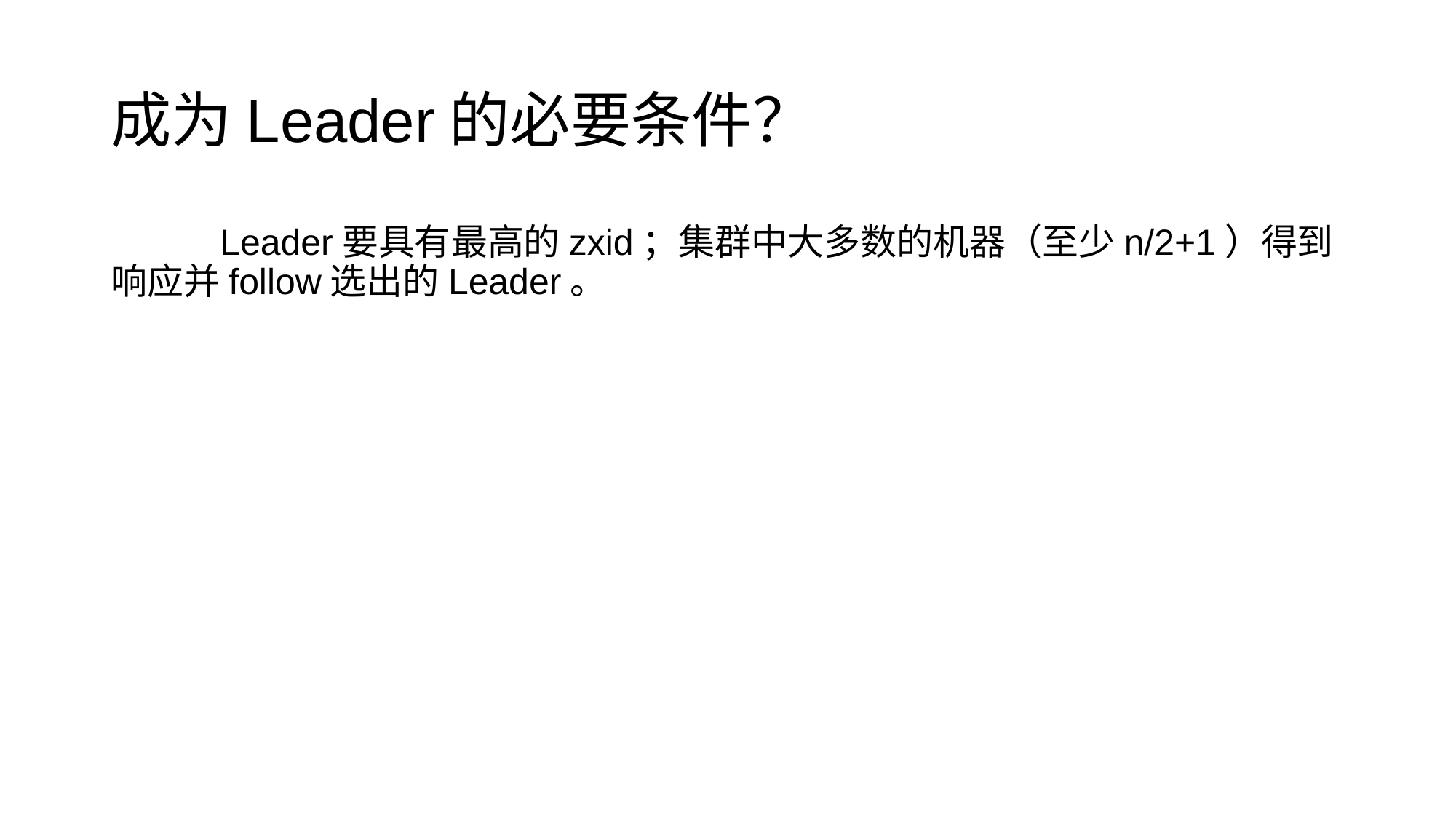

# 成为Leader的必要条件？
	Leader要具有最高的zxid；集群中大多数的机器（至少n/2+1）得到响应并follow选出的Leader。